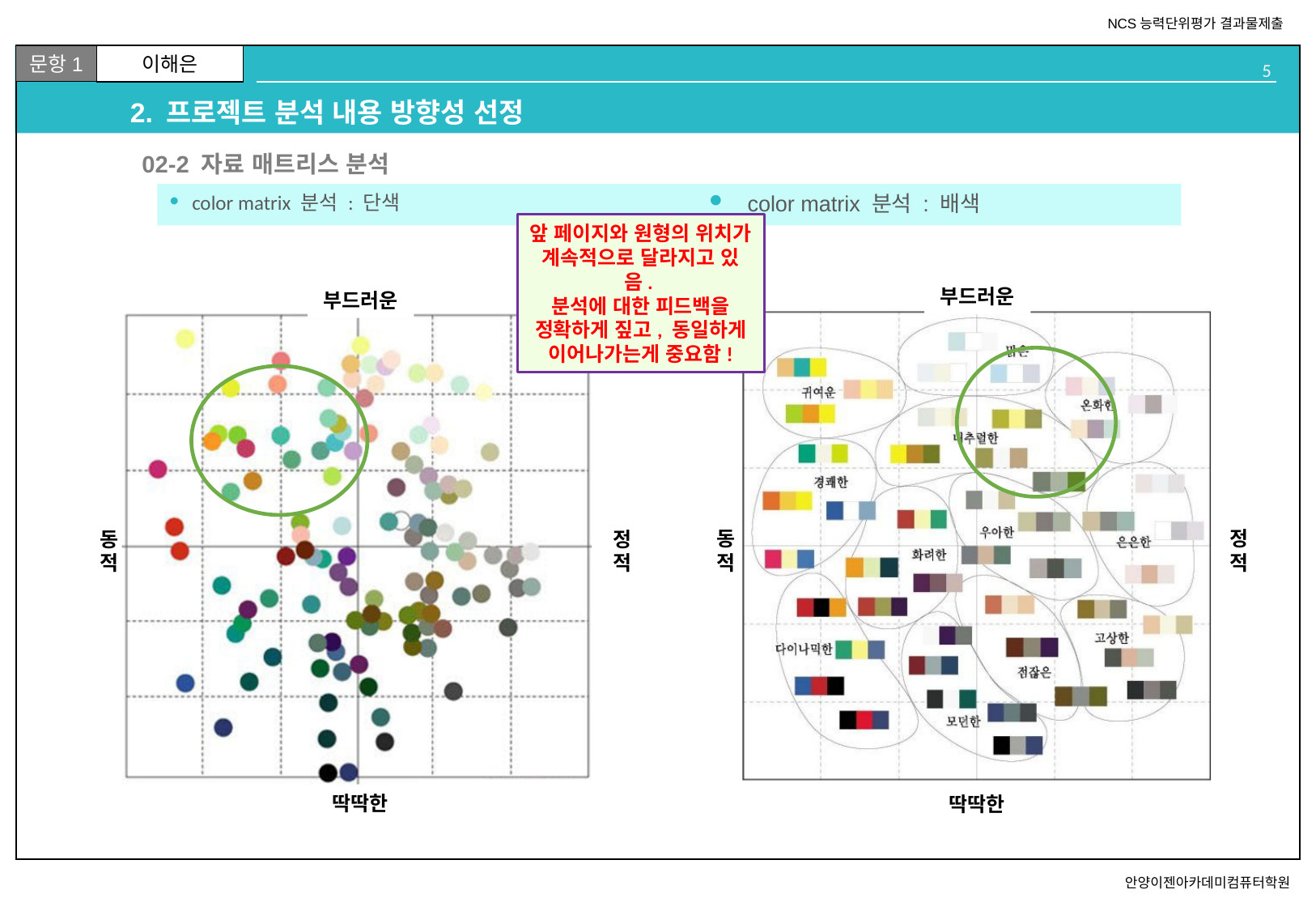

# 2. 프로젝트 분석 내용 방향성 선정
02-2 자료 매트리스 분석
color matrix 분석 : 단색
color matrix 분석 : 배색
앞 페이지와 원형의 위치가 계속적으로 달라지고 있음.
분석에 대한 피드백을 정확하게 짚고, 동일하게 이어나가는게 중요함!